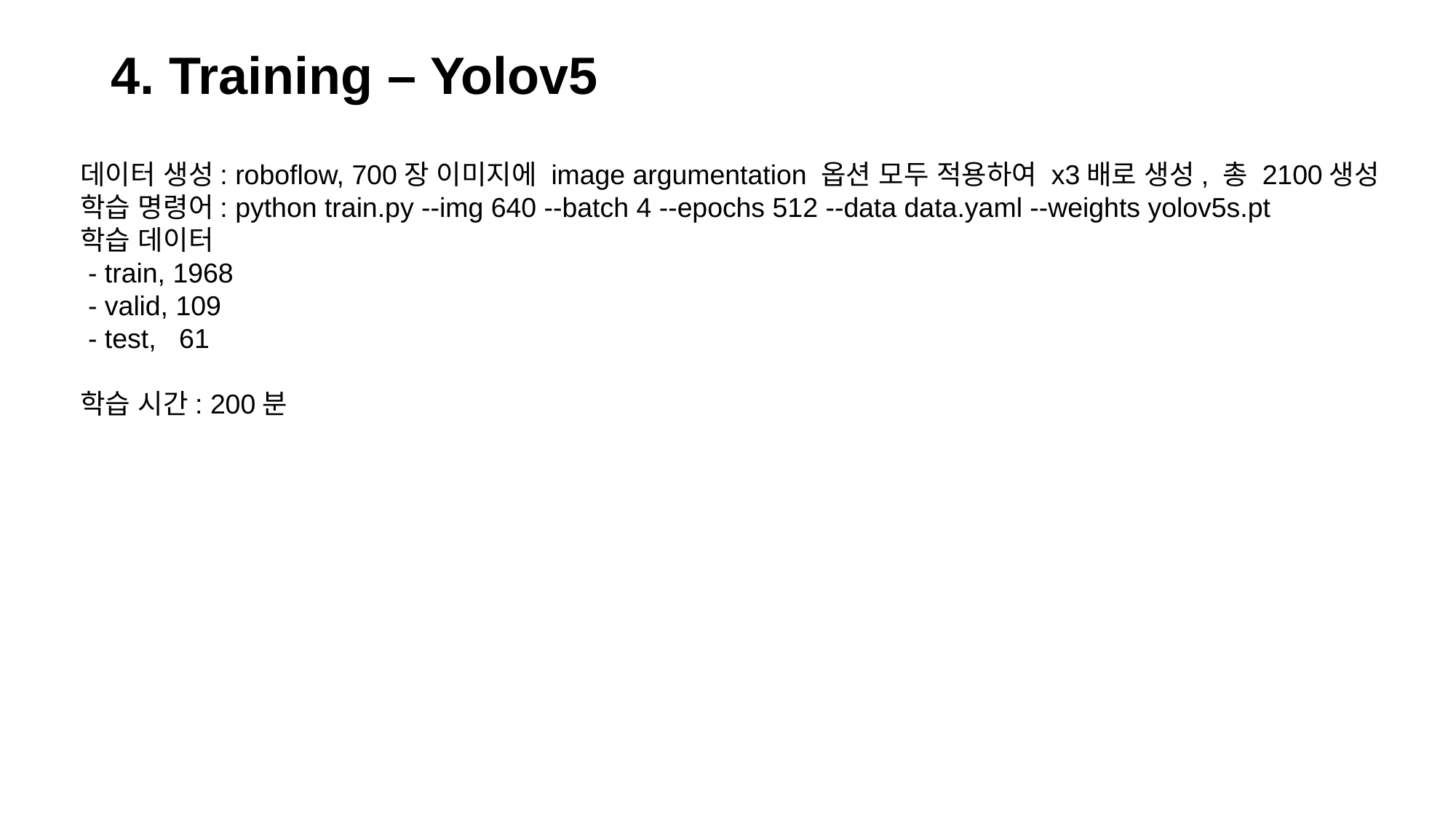

# 4. Training – Yolov5
데이터 생성: roboflow, 700장 이미지에 image argumentation 옵션 모두 적용하여 x3배로 생성, 총 2100생성
학습 명령어: python train.py --img 640 --batch 4 --epochs 512 --data data.yaml --weights yolov5s.pt
학습 데이터
 - train, 1968
 - valid, 109
 - test,   61

학습 시간: 200분